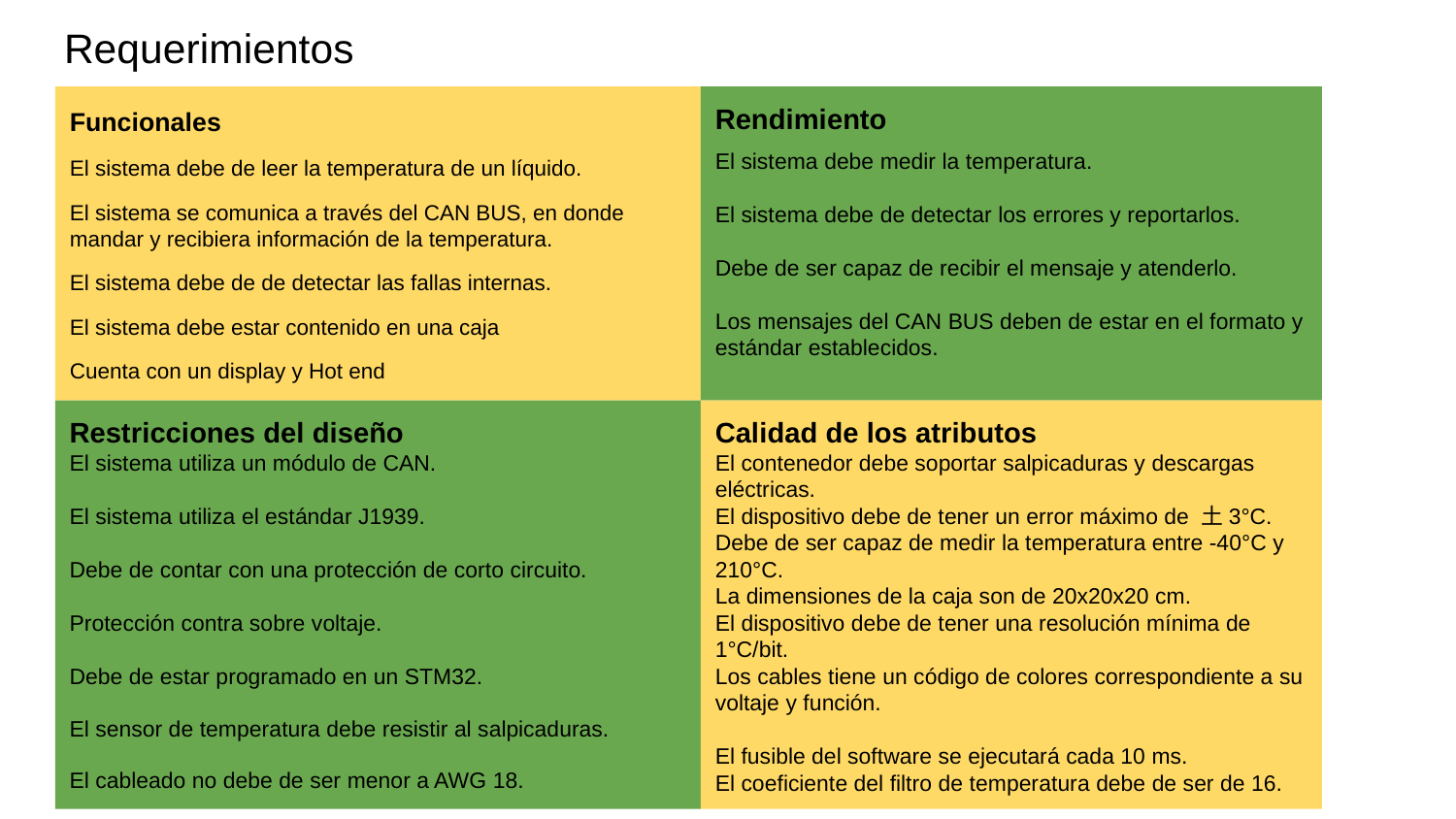

# Requerimientos
Funcionales
El sistema debe de leer la temperatura de un líquido.
El sistema se comunica a través del CAN BUS, en donde mandar y recibiera información de la temperatura.
El sistema debe de de detectar las fallas internas.
El sistema debe estar contenido en una caja
Cuenta con un display y Hot end
Rendimiento

El sistema debe medir la temperatura.

El sistema debe de detectar los errores y reportarlos.

Debe de ser capaz de recibir el mensaje y atenderlo.

Los mensajes del CAN BUS deben de estar en el formato y estándar establecidos.

Calidad de los atributos
El contenedor debe soportar salpicaduras y descargas eléctricas.
El dispositivo debe de tener un error máximo de 土3°C.
Debe de ser capaz de medir la temperatura entre -40°C y 210°C.
La dimensiones de la caja son de 20x20x20 cm.
El dispositivo debe de tener una resolución mínima de 1°C/bit.
Los cables tiene un código de colores correspondiente a su voltaje y función.

El fusible del software se ejecutará cada 10 ms.
El coeficiente del filtro de temperatura debe de ser de 16.

Restricciones del diseño
El sistema utiliza un módulo de CAN.

El sistema utiliza el estándar J1939.

Debe de contar con una protección de corto circuito.

Protección contra sobre voltaje.

Debe de estar programado en un STM32.

El sensor de temperatura debe resistir al salpicaduras.
El cableado no debe de ser menor a AWG 18.